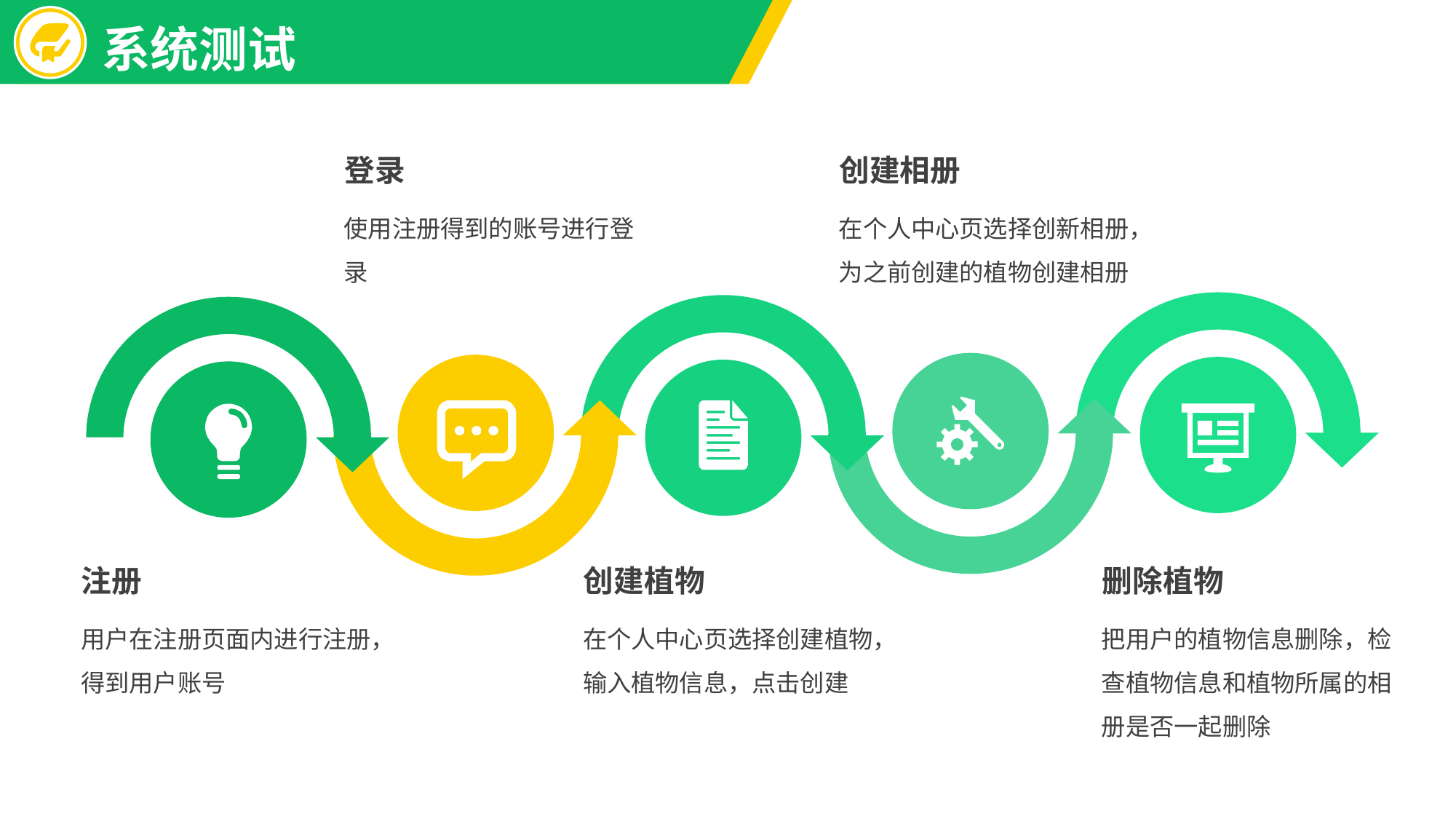

系统测试

登录
创建相册
使用注册得到的账号进行登录
在个人中心页选择创新相册，为之前创建的植物创建相册

注册
创建植物
删除植物
用户在注册页面内进行注册，得到用户账号
在个人中心页选择创建植物，输入植物信息，点击创建
把用户的植物信息删除，检查植物信息和植物所属的相册是否一起删除